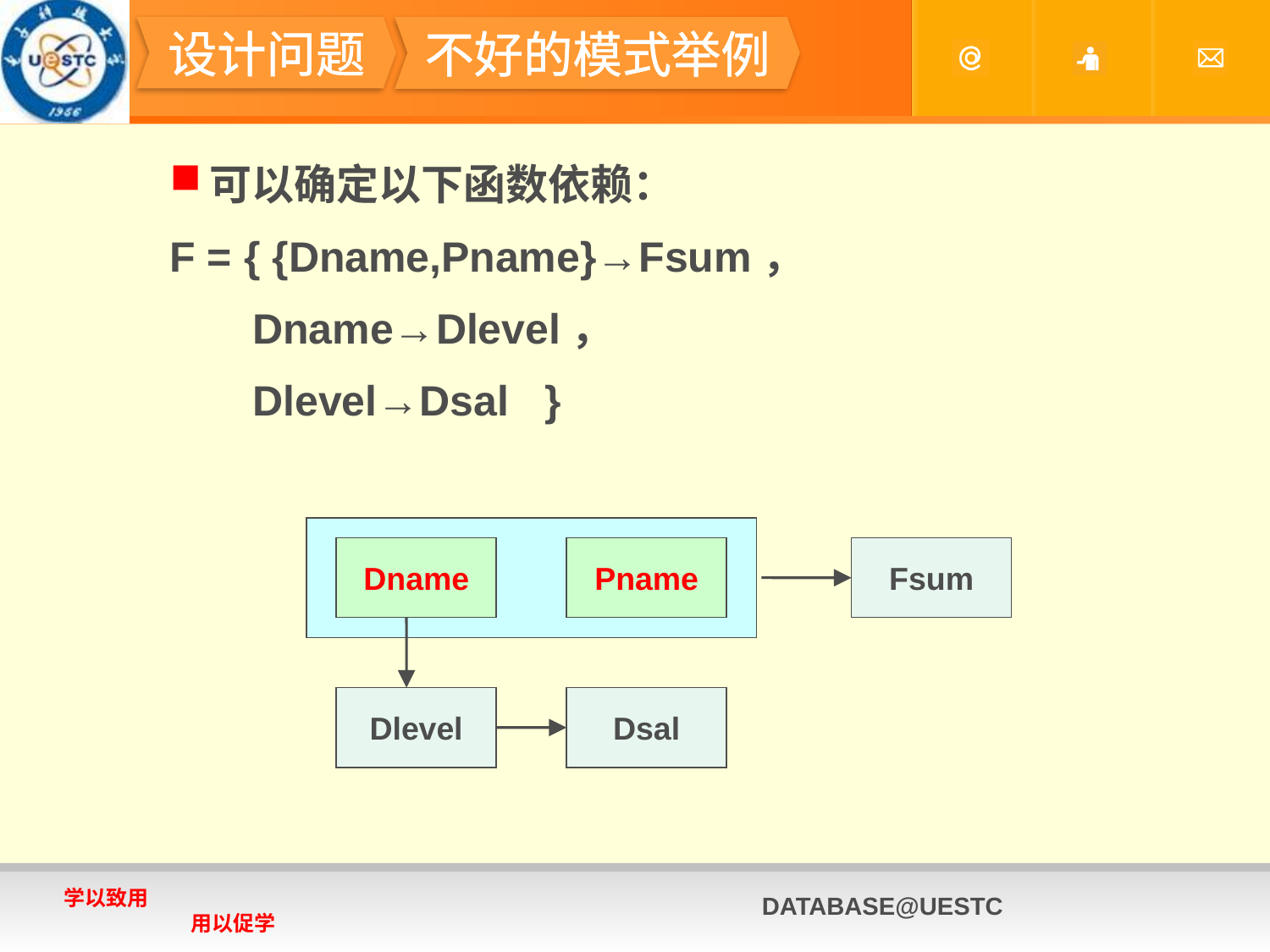

#
设计问题
不好的模式举例
可以确定以下函数依赖：
F = { {Dname,Pname}→Fsum，
       Dname→Dlevel，
       Dlevel→Dsal   }

Dname
Pname
Fsum

Dlevel
Dsal